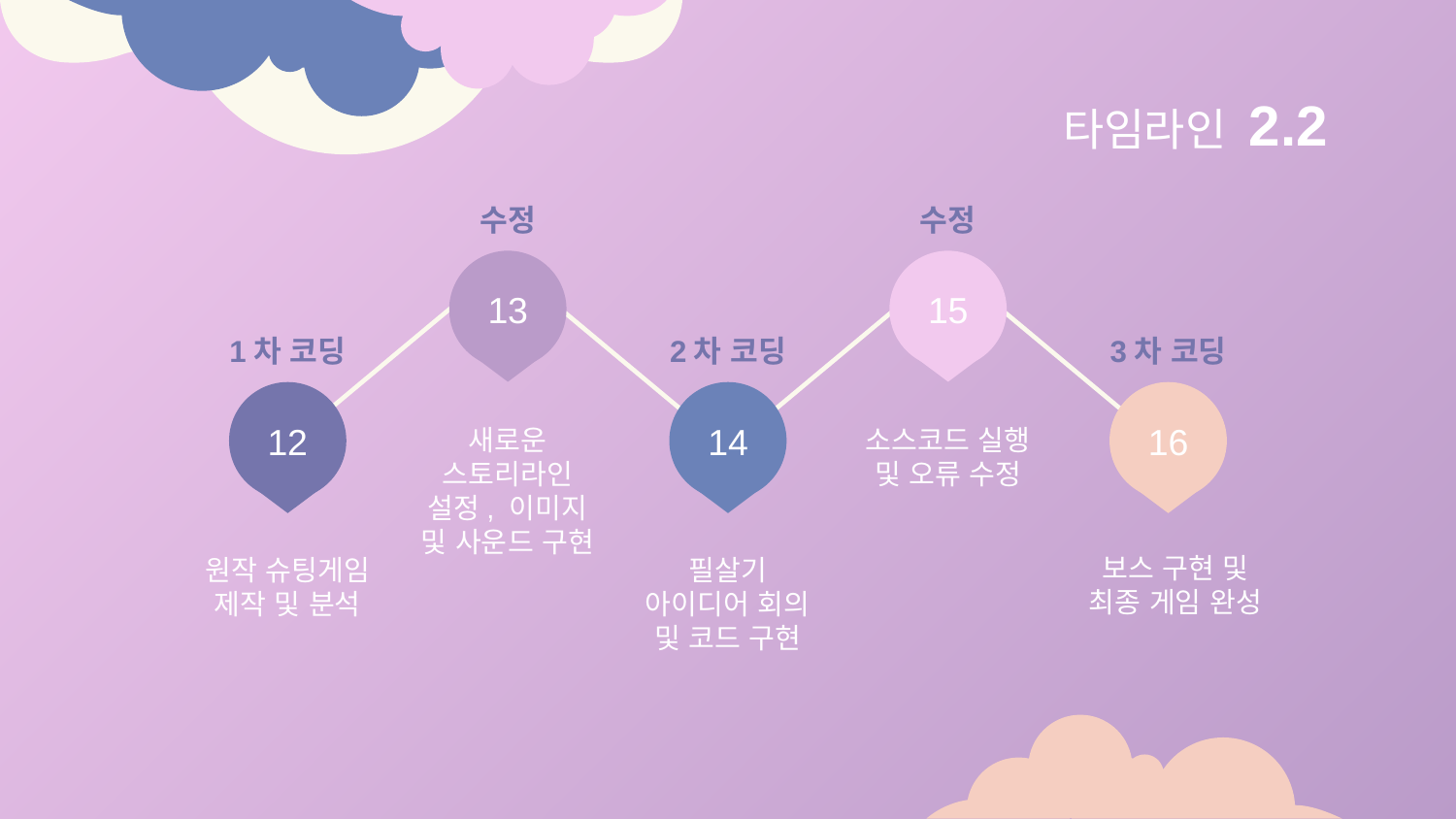

# 타임라인 2.2
수정
수정

13
15
1차 코딩
2차 코딩
3차 코딩

새로운 스토리라인 설정, 이미지 및 사운드 구현
소스코드 실행 및 오류 수정
12
14
16
보스 구현 및 최종 게임 완성
원작 슈팅게임 제작 및 분석
필살기 아이디어 회의 및 코드 구현